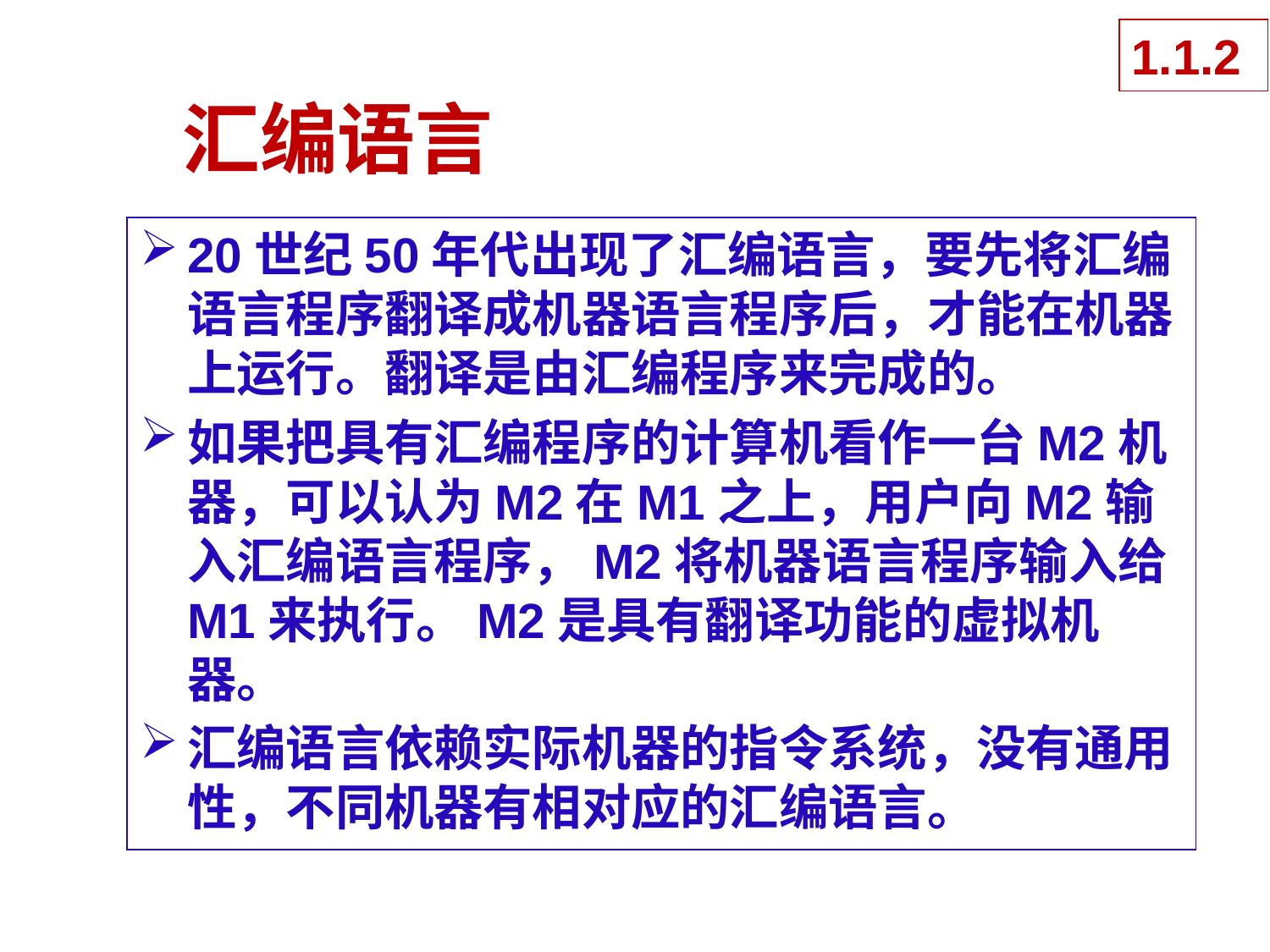

1.1.2
# 汇编语言
20世纪50年代出现了汇编语言，要先将汇编语言程序翻译成机器语言程序后，才能在机器上运行。翻译是由汇编程序来完成的。
如果把具有汇编程序的计算机看作一台M2机器，可以认为M2在M1之上，用户向M2输入汇编语言程序，M2将机器语言程序输入给M1来执行。M2是具有翻译功能的虚拟机器。
汇编语言依赖实际机器的指令系统，没有通用性，不同机器有相对应的汇编语言。